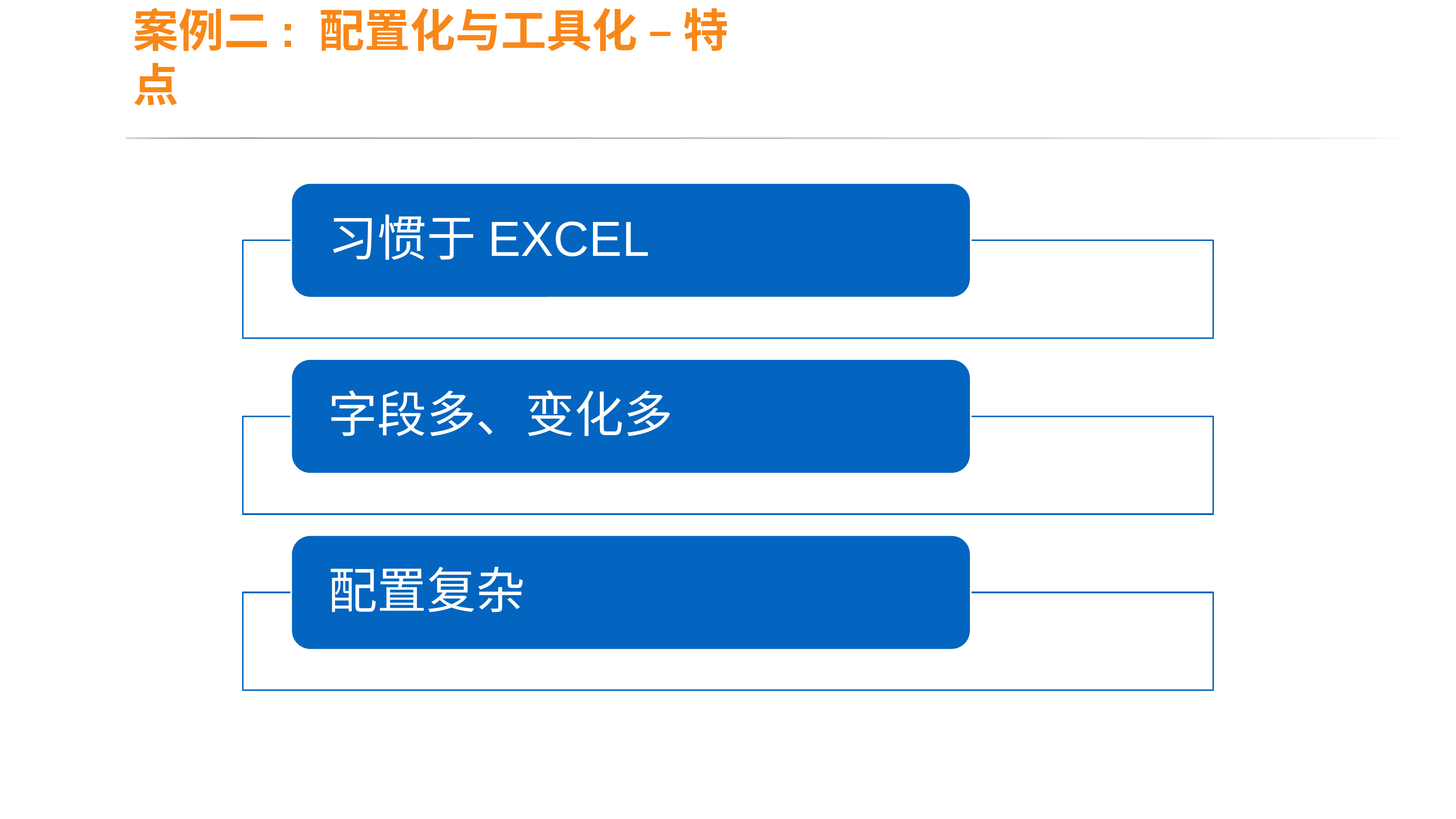

# 案例二: 配置化与工具化 – 特点
习惯于EXCEL
字段多、变化多
配置复杂